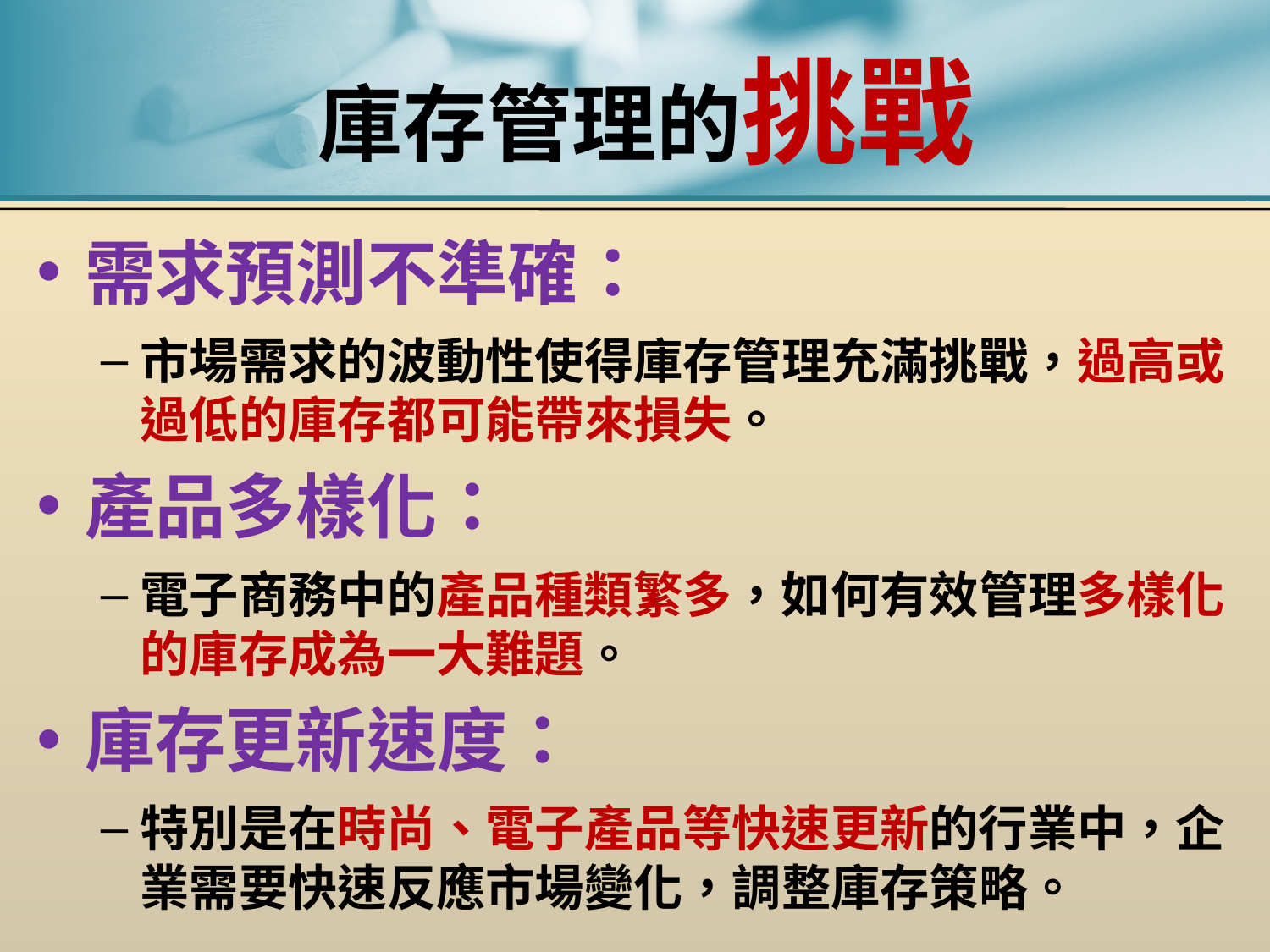

# 庫存管理的挑戰
需求預測不準確：
市場需求的波動性使得庫存管理充滿挑戰，過高或過低的庫存都可能帶來損失。
產品多樣化：
電子商務中的產品種類繁多，如何有效管理多樣化的庫存成為一大難題。
庫存更新速度：
特別是在時尚、電子產品等快速更新的行業中，企業需要快速反應市場變化，調整庫存策略。